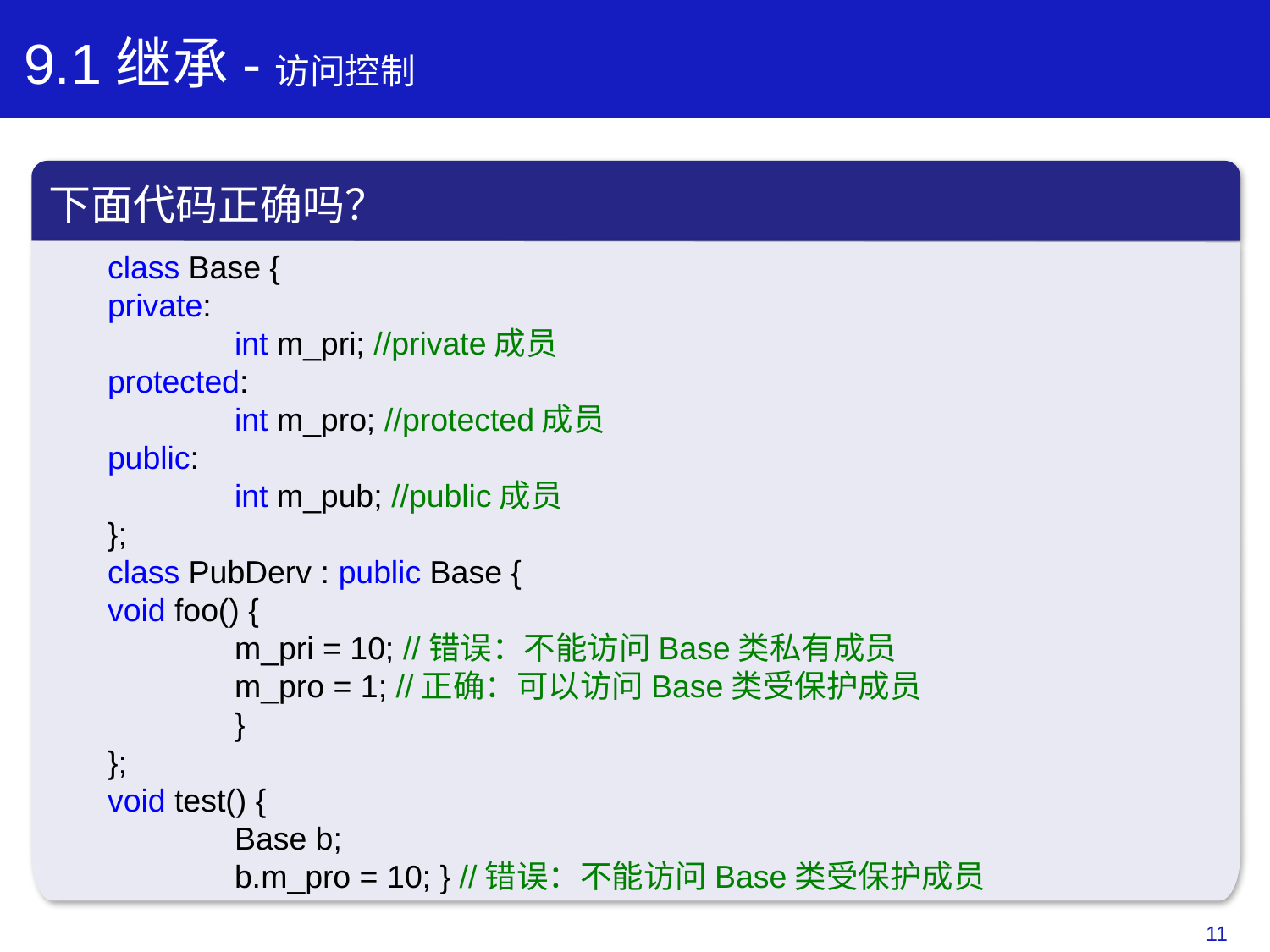

9.1继承-访问控制
下面代码正确吗？
class Base {
private:
	int m_pri; //private成员
protected:
	int m_pro; //protected成员
public:
	int m_pub; //public成员
};
class PubDerv : public Base {
void foo() {
	m_pri = 10; //错误：不能访问Base类私有成员
	m_pro = 1; //正确：可以访问Base类受保护成员
	}
};
void test() {
	Base b;
	b.m_pro = 10; } //错误：不能访问Base类受保护成员
学习目标
11